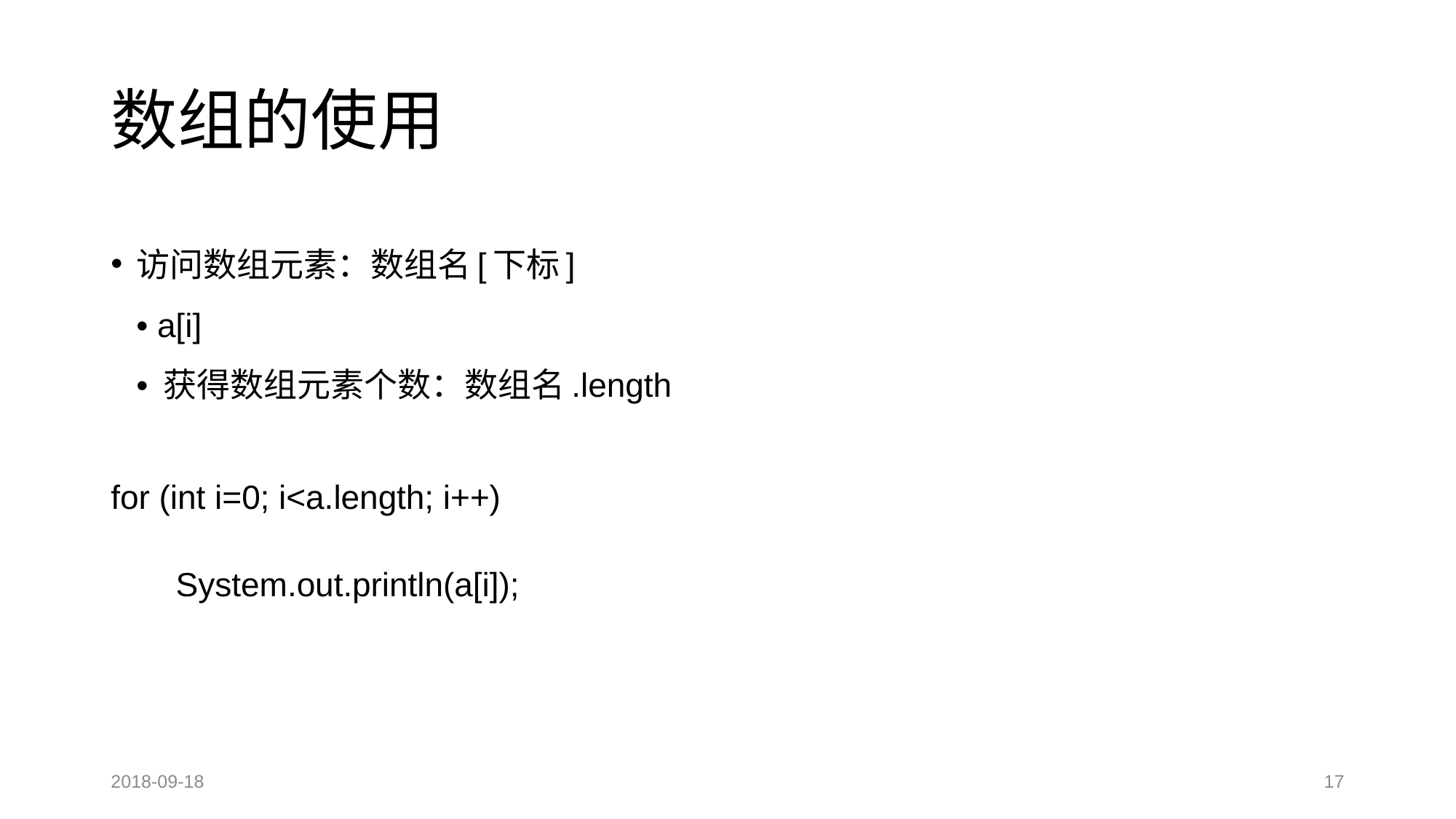

# 数组的使用
访问数组元素：数组名[下标]
• a[i]
• 获得数组元素个数：数组名.length
for (int i=0; i<a.length; i++)
       System.out.println(a[i]);
2018-09-18
17